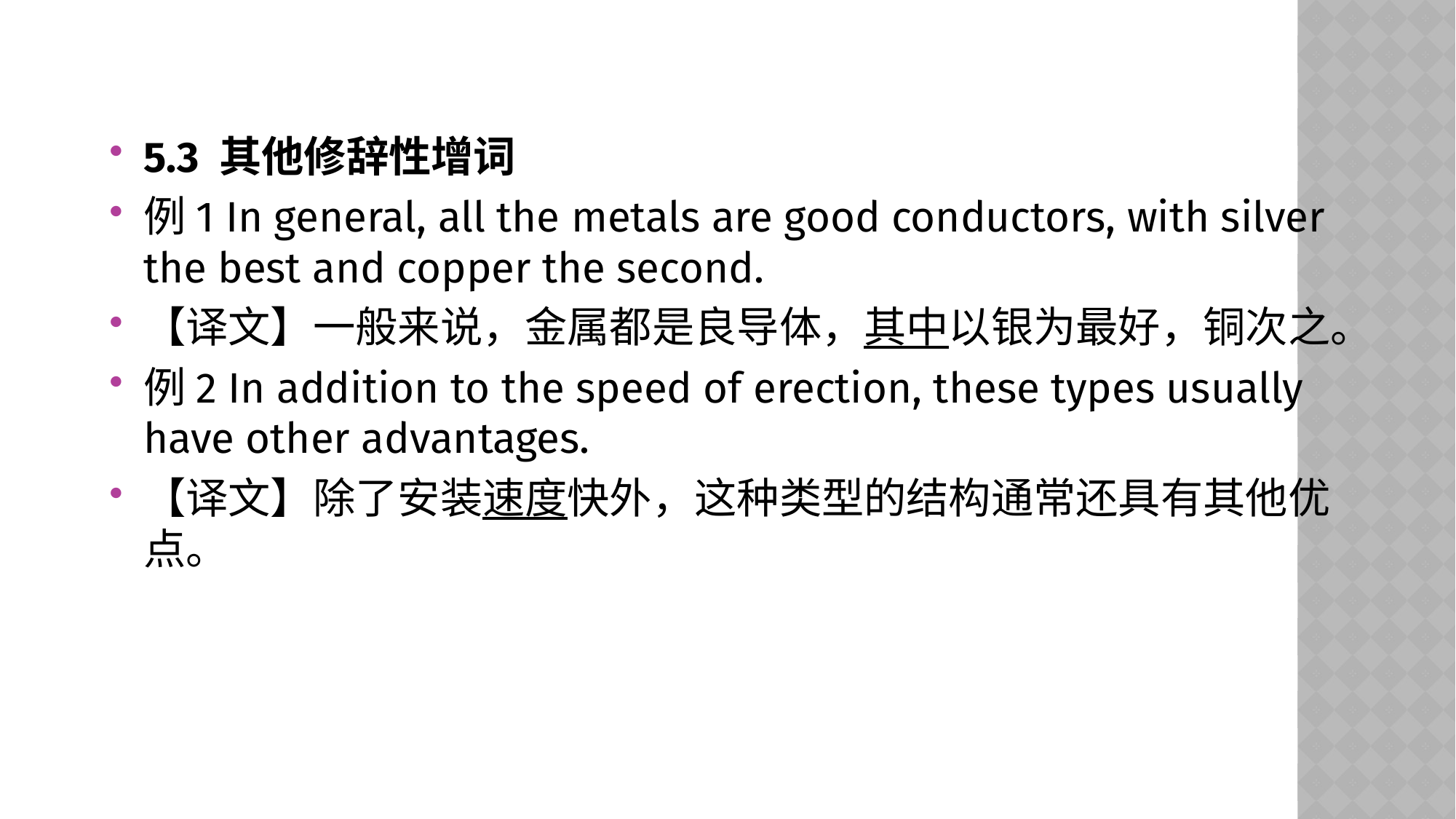

5.3 其他修辞性增词
例1 In general, all the metals are good conductors, with silver the best and copper the second.
【译文】一般来说，金属都是良导体，其中以银为最好，铜次之。
例2 In addition to the speed of erection, these types usually have other advantages.
【译文】除了安装速度快外，这种类型的结构通常还具有其他优点。